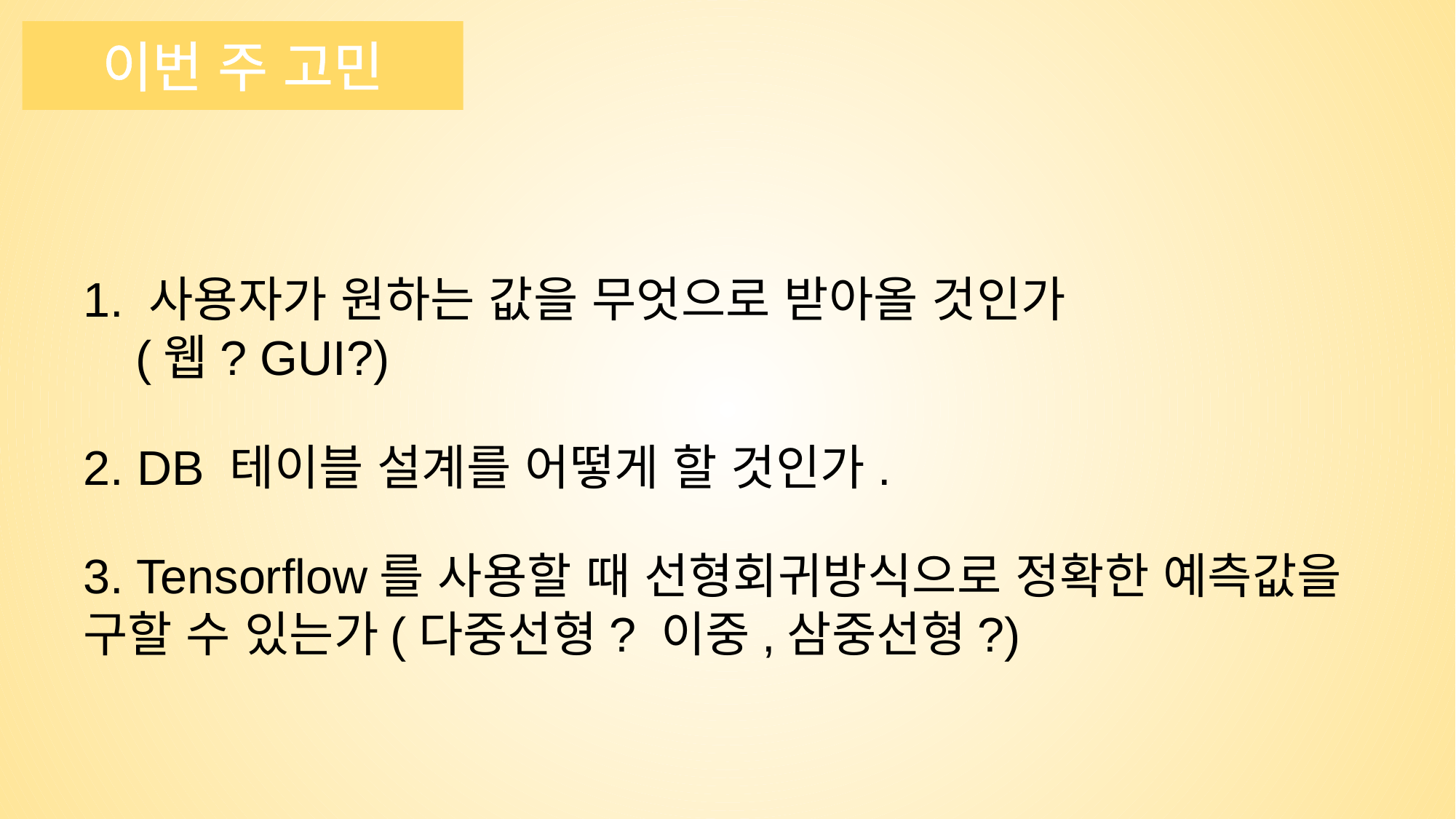

이번 주 고민
1. 사용자가 원하는 값을 무엇으로 받아올 것인가
   (웹? GUI?)
2. DB 테이블 설계를 어떻게 할 것인가.
3. Tensorflow를 사용할 때 선형회귀방식으로 정확한 예측값을 구할 수 있는가(다중선형? 이중,삼중선형?)